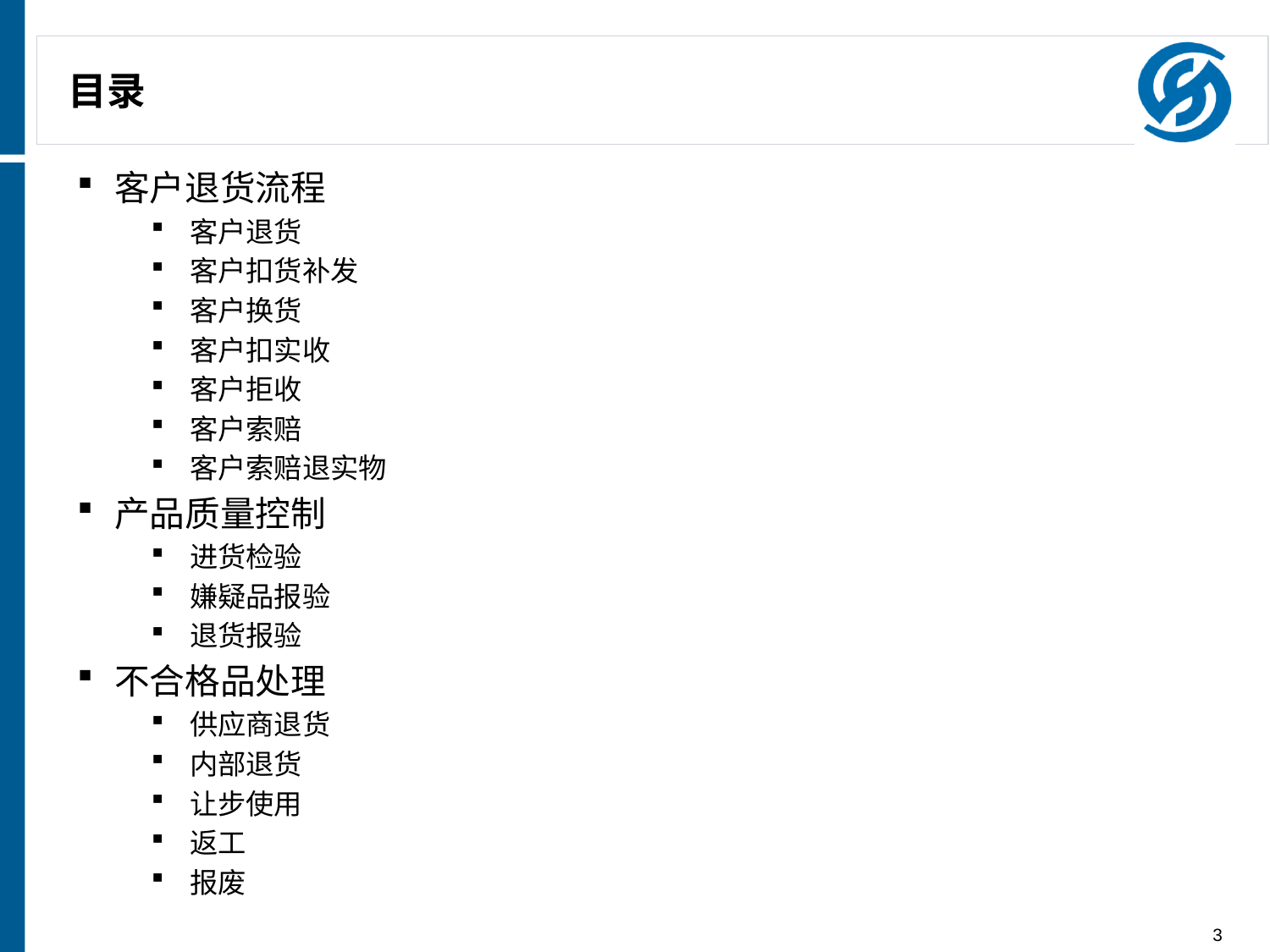

# 目录
客户退货流程
客户退货
客户扣货补发
客户换货
客户扣实收
客户拒收
客户索赔
客户索赔退实物
产品质量控制
进货检验
嫌疑品报验
退货报验
不合格品处理
供应商退货
内部退货
让步使用
返工
报废

3